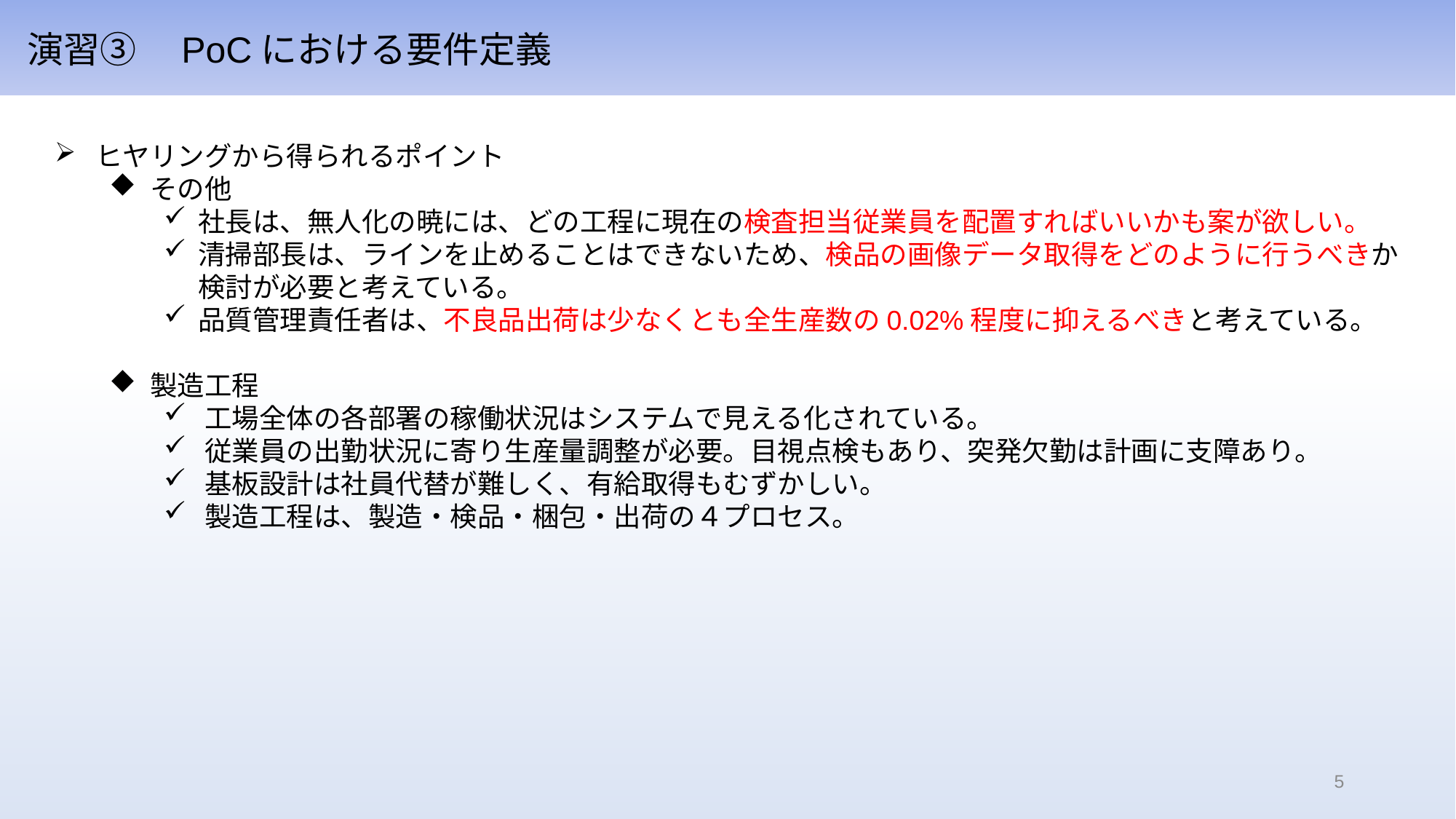

演習③　PoCにおける要件定義
ヒヤリングから得られるポイント
その他
社長は、無人化の暁には、どの工程に現在の検査担当従業員を配置すればいいかも案が欲しい。
清掃部長は、ラインを止めることはできないため、検品の画像データ取得をどのように行うべきか検討が必要と考えている。
品質管理責任者は、不良品出荷は少なくとも全生産数の0.02%程度に抑えるべきと考えている。

製造工程
工場全体の各部署の稼働状況はシステムで見える化されている。
従業員の出勤状況に寄り生産量調整が必要。目視点検もあり、突発欠勤は計画に支障あり。
基板設計は社員代替が難しく、有給取得もむずかしい。
製造工程は、製造・検品・梱包・出荷の４プロセス。

5